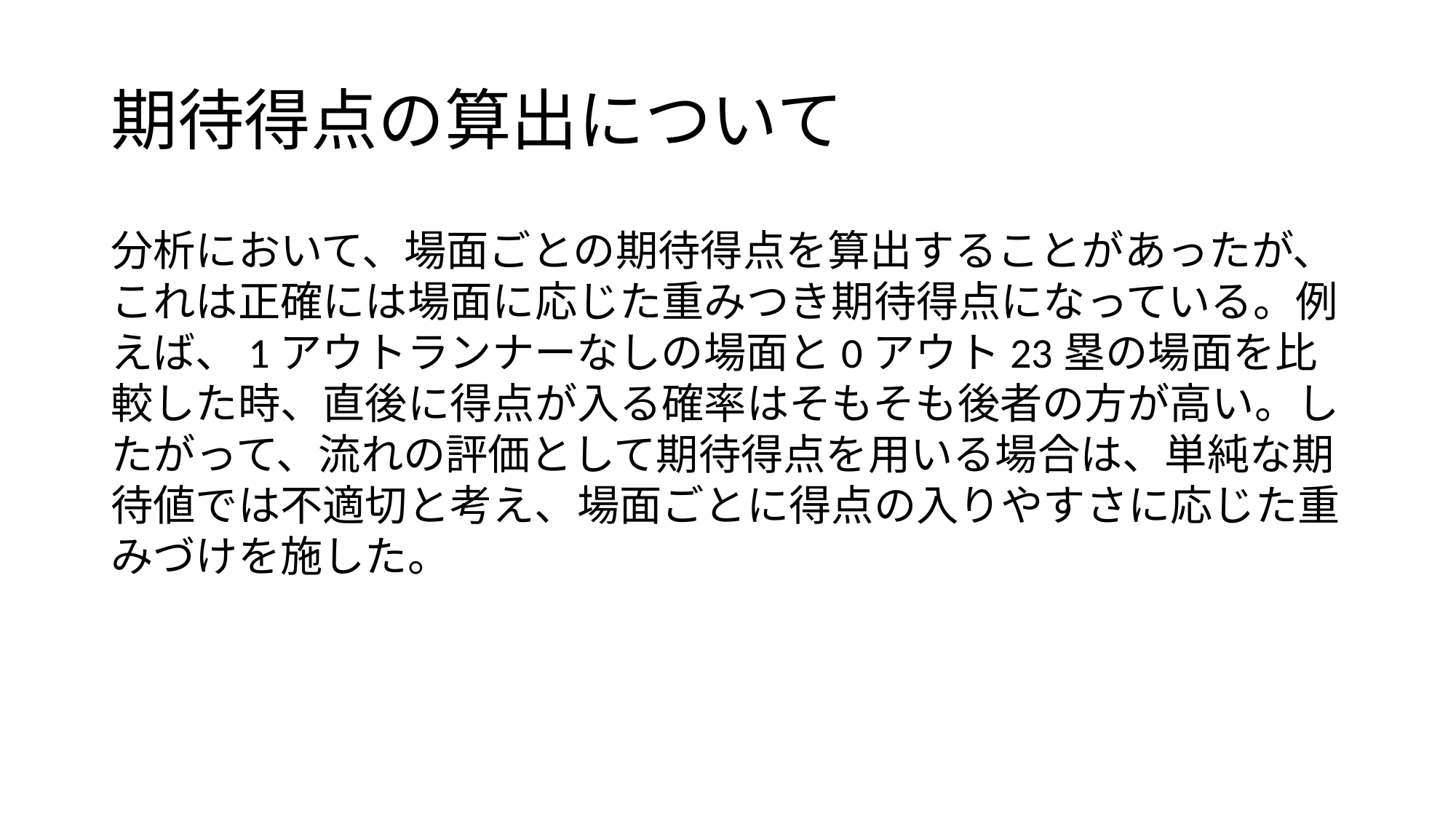

# 期待得点の算出について
分析において、場面ごとの期待得点を算出することがあったが、これは正確には場面に応じた重みつき期待得点になっている。例えば、1アウトランナーなしの場面と0アウト23塁の場面を比較した時、直後に得点が入る確率はそもそも後者の方が高い。したがって、流れの評価として期待得点を用いる場合は、単純な期待値では不適切と考え、場面ごとに得点の入りやすさに応じた重みづけを施した。